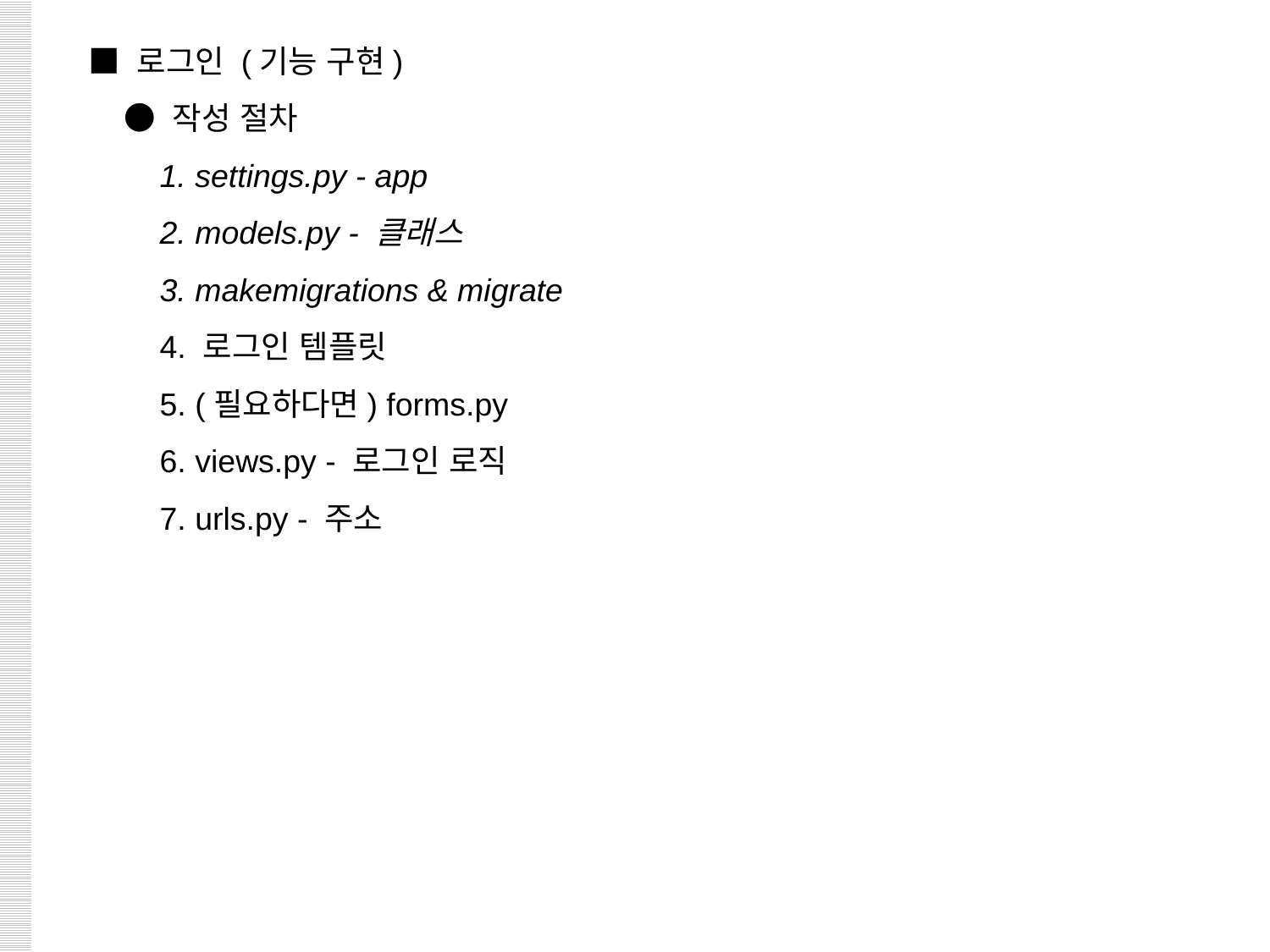

■ 로그인 (기능 구현)
    ● 작성 절차
        1. settings.py - app
        2. models.py - 클래스
        3. makemigrations & migrate
        4. 로그인 템플릿
        5. (필요하다면) forms.py
        6. views.py - 로그인 로직
        7. urls.py - 주소